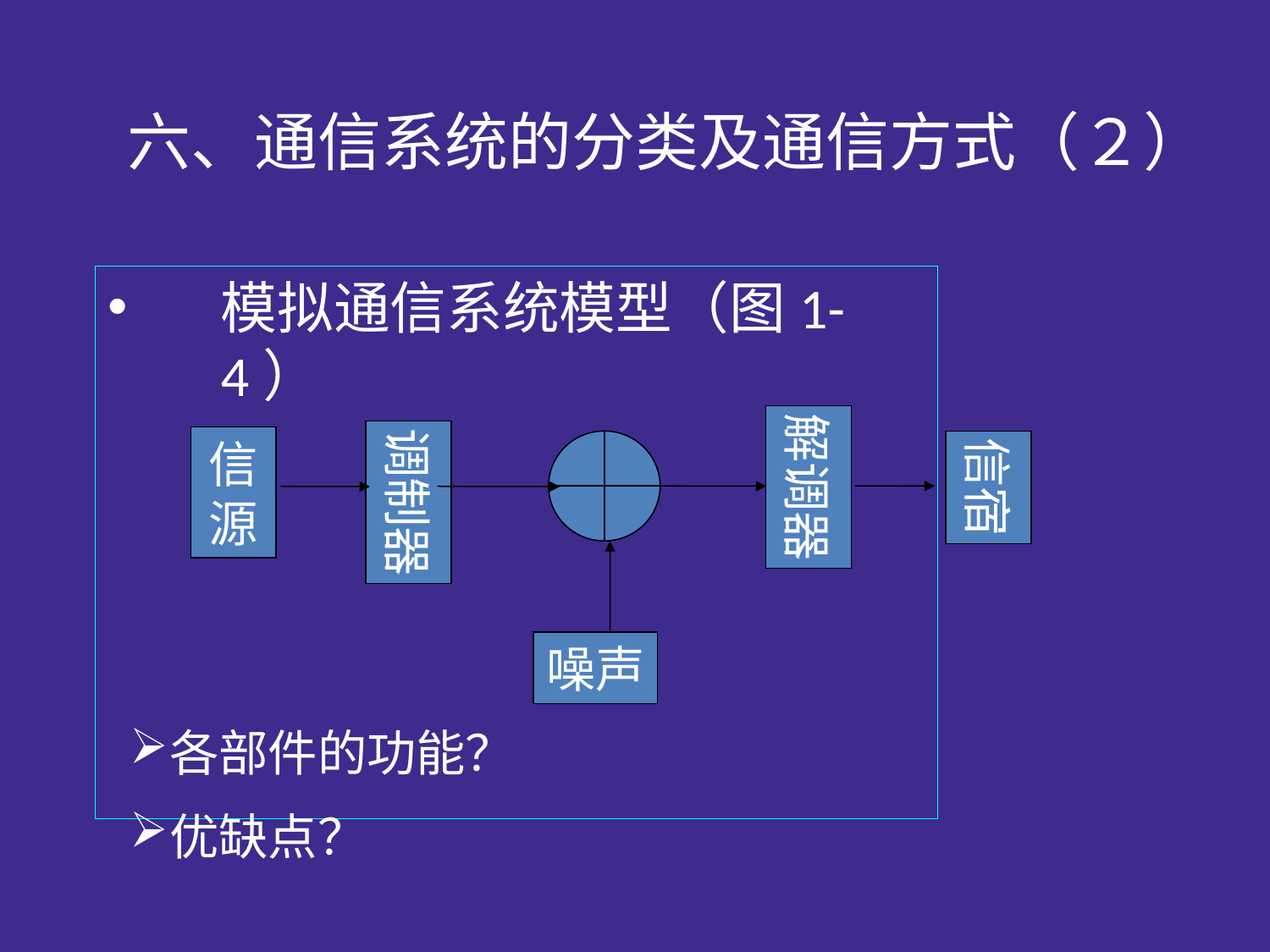

# 六、通信系统的分类及通信方式（２）
模拟通信系统模型（图1-4）
解调器
调制器
信
源

信宿

噪声
各部件的功能？
优缺点？